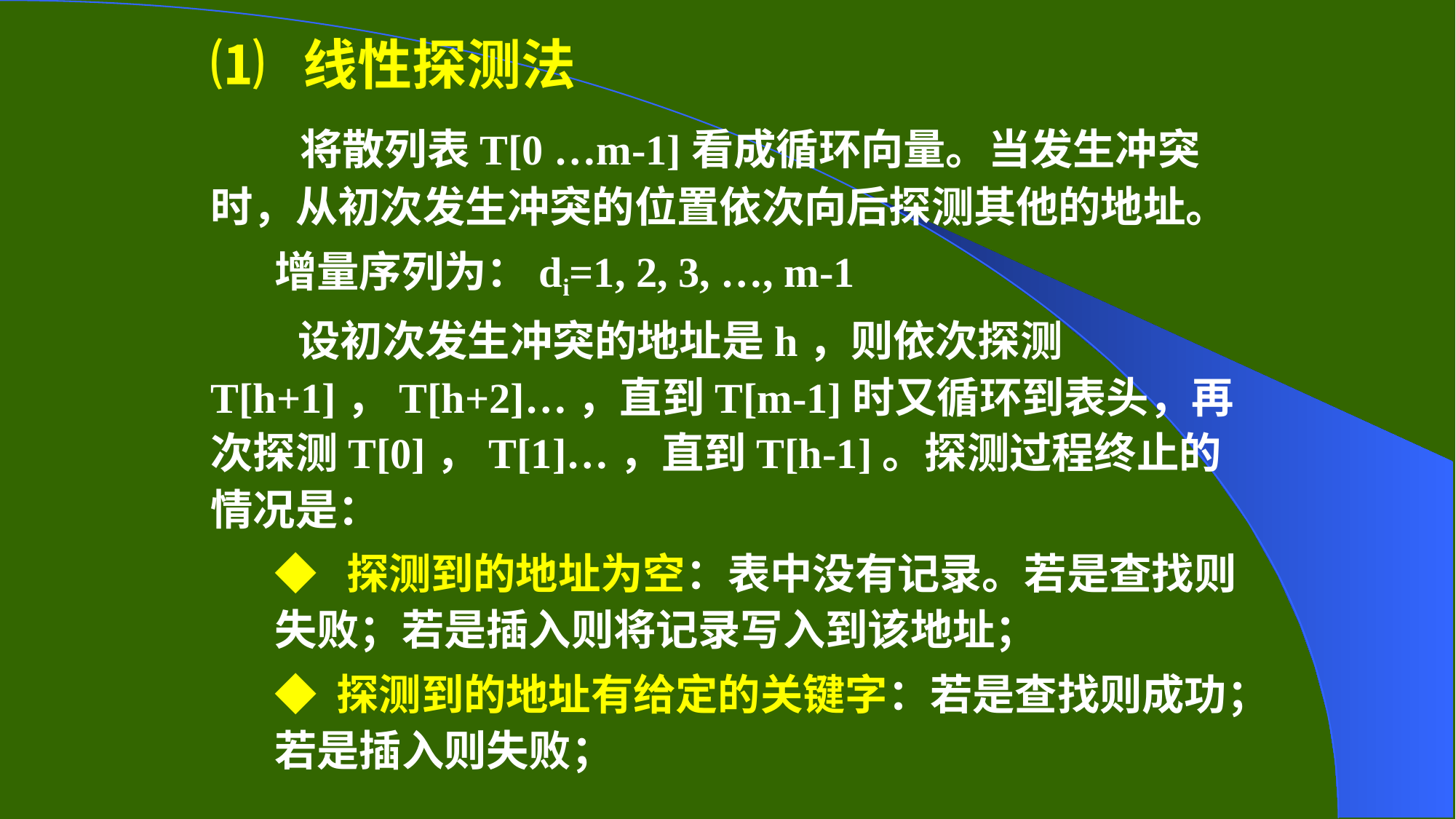

⑴  线性探测法
       将散列表T[0 …m-1]看成循环向量。当发生冲突时，从初次发生冲突的位置依次向后探测其他的地址。
增量序列为：di=1, 2, 3, …, m-1
        设初次发生冲突的地址是h，则依次探测T[h+1]，T[h+2]…，直到T[m-1]时又循环到表头，再次探测T[0]，T[1]…，直到T[h-1]。探测过程终止的情况是：
◆  探测到的地址为空：表中没有记录。若是查找则失败；若是插入则将记录写入到该地址；
◆ 探测到的地址有给定的关键字：若是查找则成功；若是插入则失败；